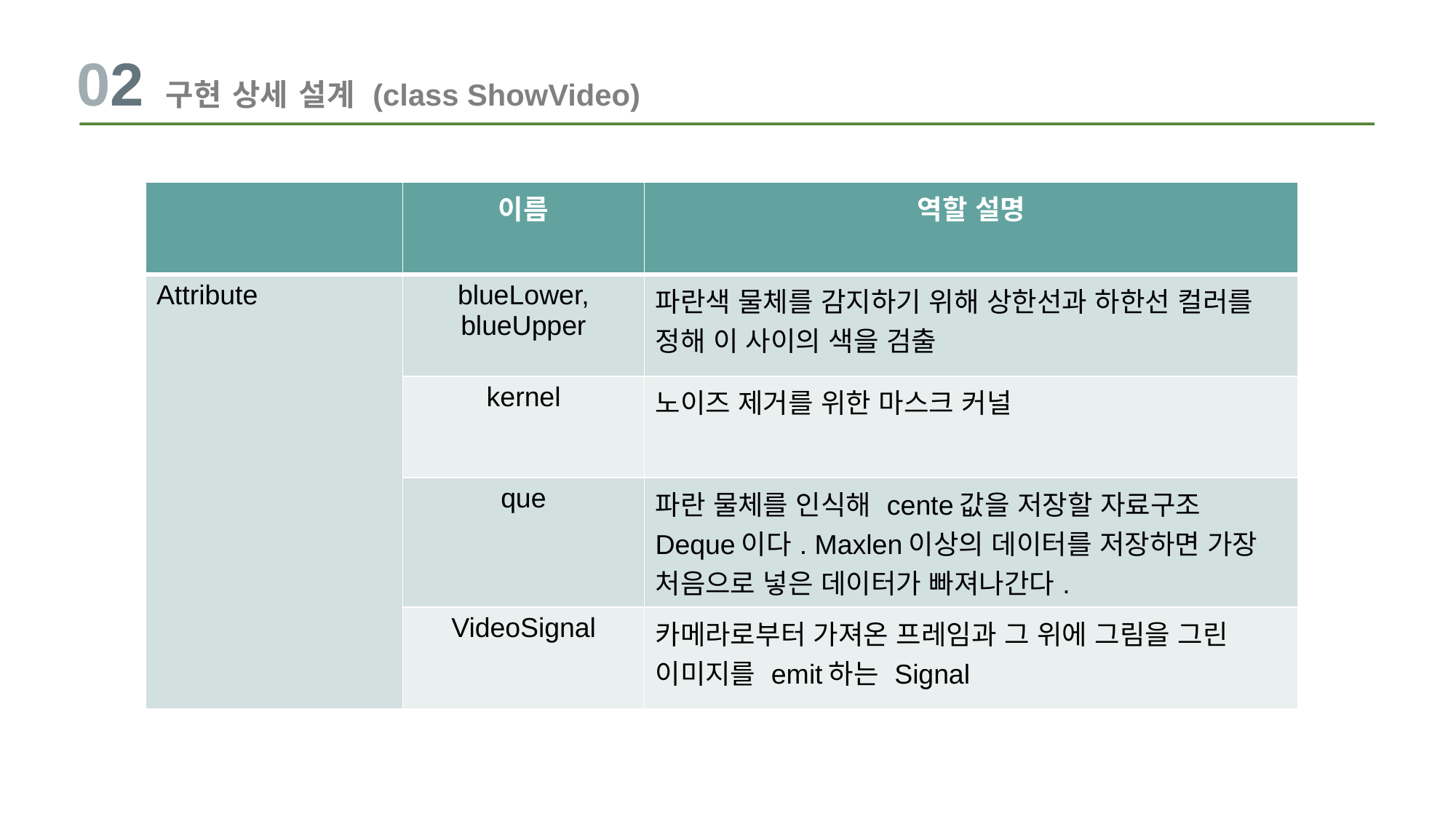

02  구현 상세 설계 (class ShowVideo)

|  | 이름 | 역할 설명 |
| --- | --- | --- |
| Attribute | blueLower, blueUpper | 파란색 물체를 감지하기 위해 상한선과 하한선 컬러를 정해 이 사이의 색을 검출 |
|  | kernel | 노이즈 제거를 위한 마스크 커널 |
|  | que | 파란 물체를 인식해 cente값을 저장할 자료구조 Deque이다. Maxlen이상의 데이터를 저장하면 가장 처음으로 넣은 데이터가 빠져나간다. |
|  | VideoSignal | 카메라로부터 가져온 프레임과 그 위에 그림을 그린 이미지를 emit하는 Signal |